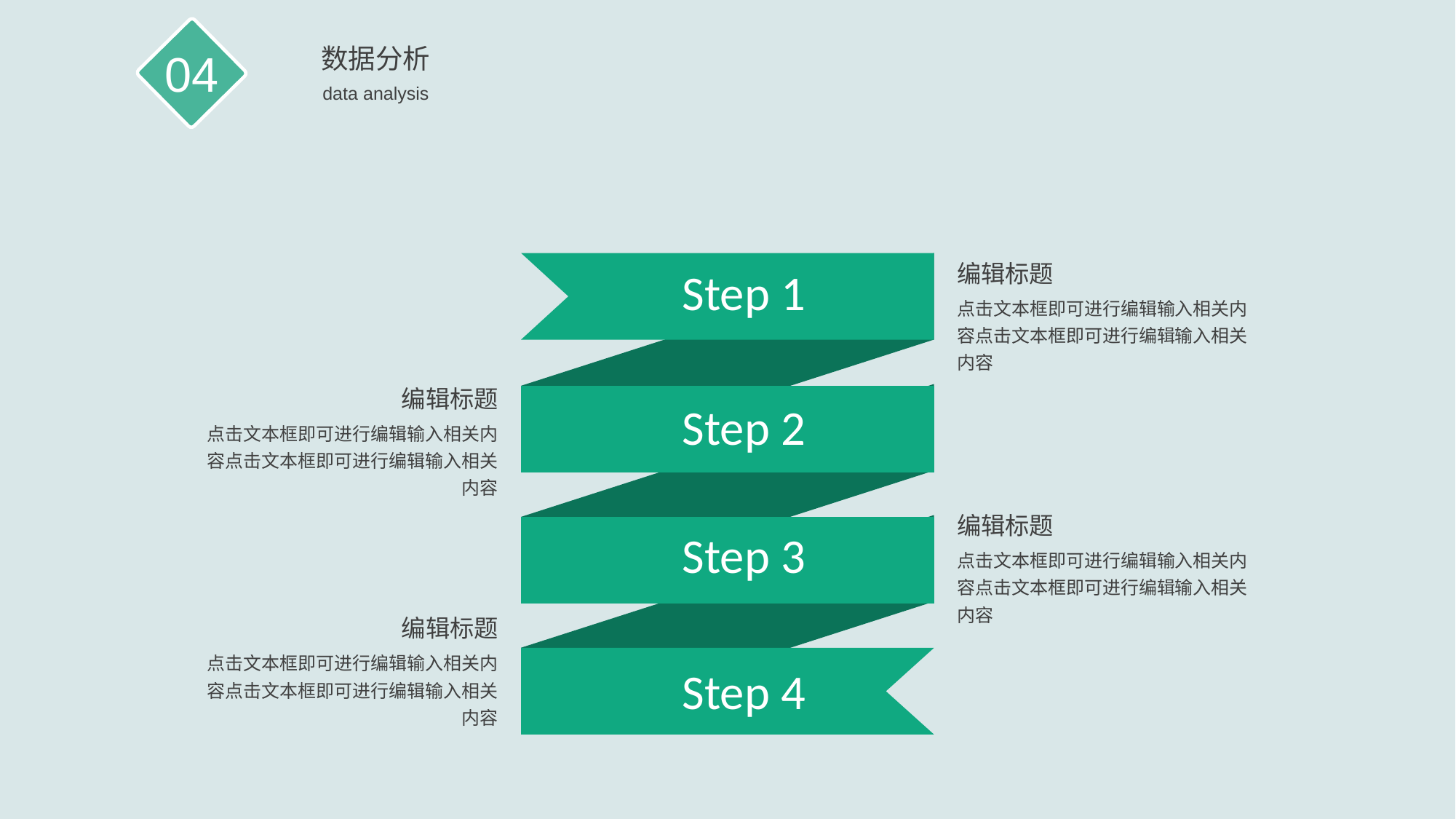

数据分析
04
data analysis

编辑标题

Step 1
点击文本框即可进行编辑输入相关内容点击文本框即可进行编辑输入相关内容
编辑标题

Step 2
点击文本框即可进行编辑输入相关内容点击文本框即可进行编辑输入相关内容
编辑标题

Step 3
点击文本框即可进行编辑输入相关内容点击文本框即可进行编辑输入相关内容
编辑标题
点击文本框即可进行编辑输入相关内容点击文本框即可进行编辑输入相关内容

Step 4